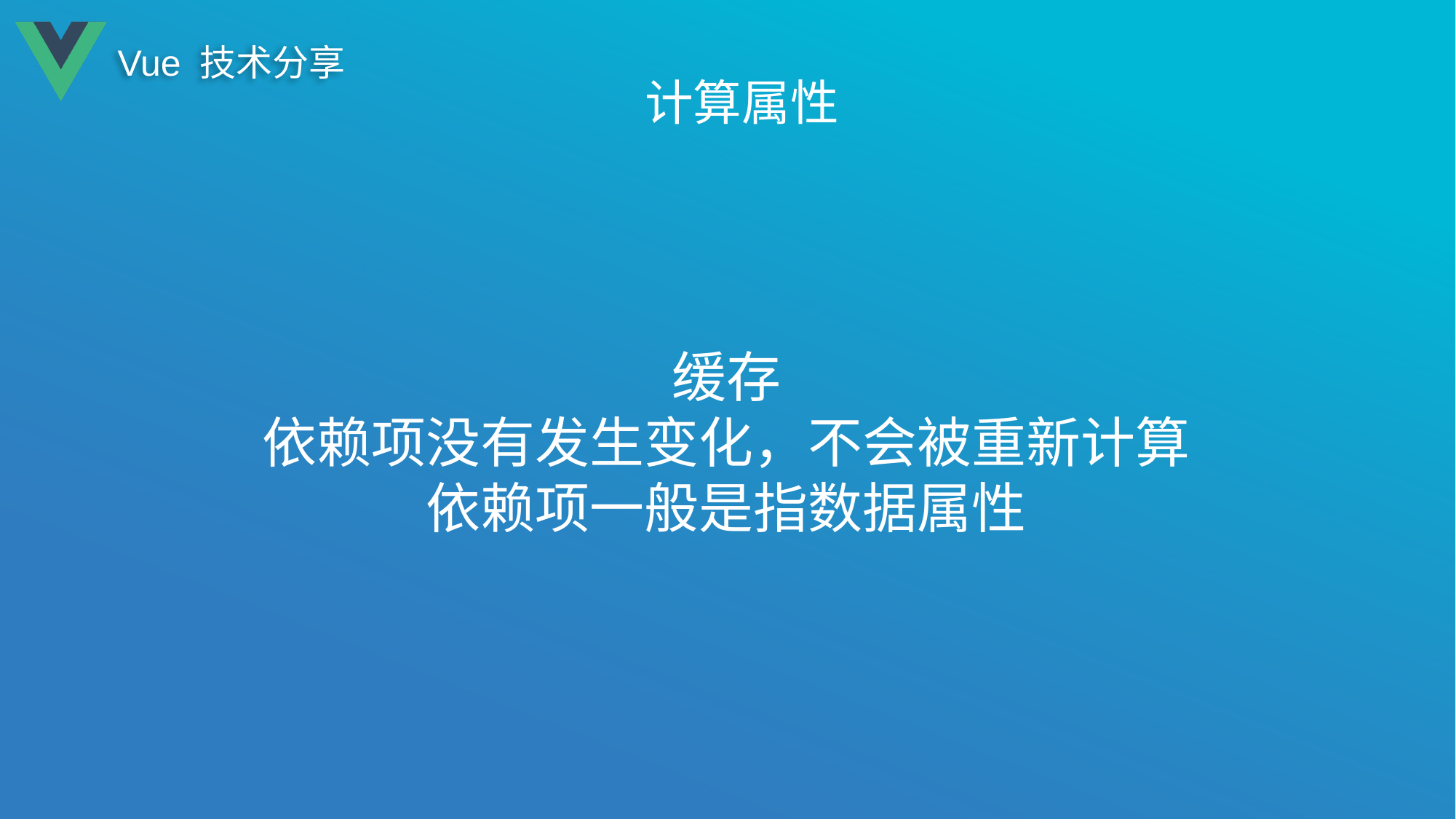

# 计算属性
缓存
依赖项没有发生变化，不会被重新计算
依赖项一般是指数据属性